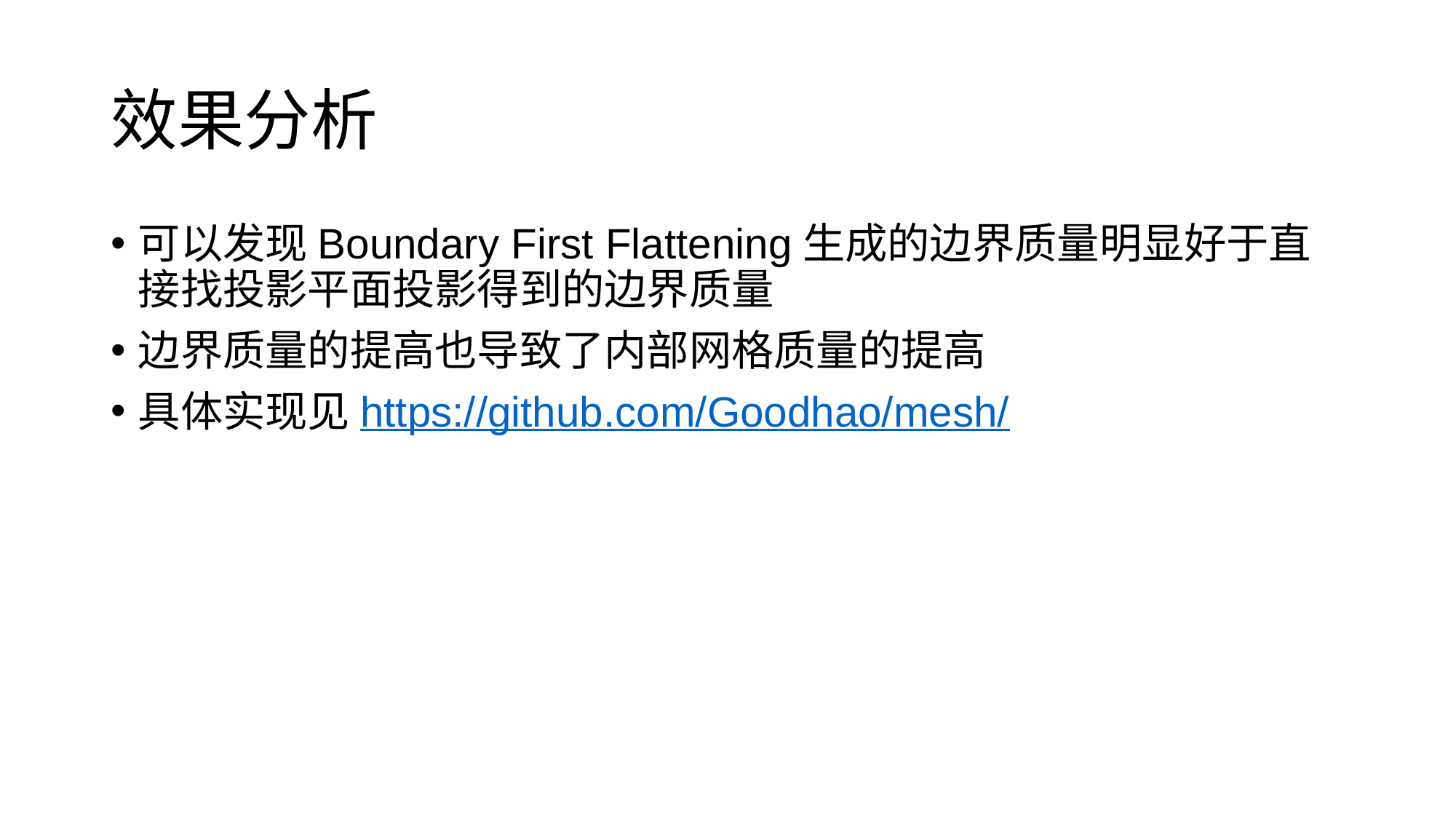

# 效果分析
可以发现Boundary First Flattening生成的边界质量明显好于直接找投影平面投影得到的边界质量
边界质量的提高也导致了内部网格质量的提高
具体实现见https://github.com/Goodhao/mesh/